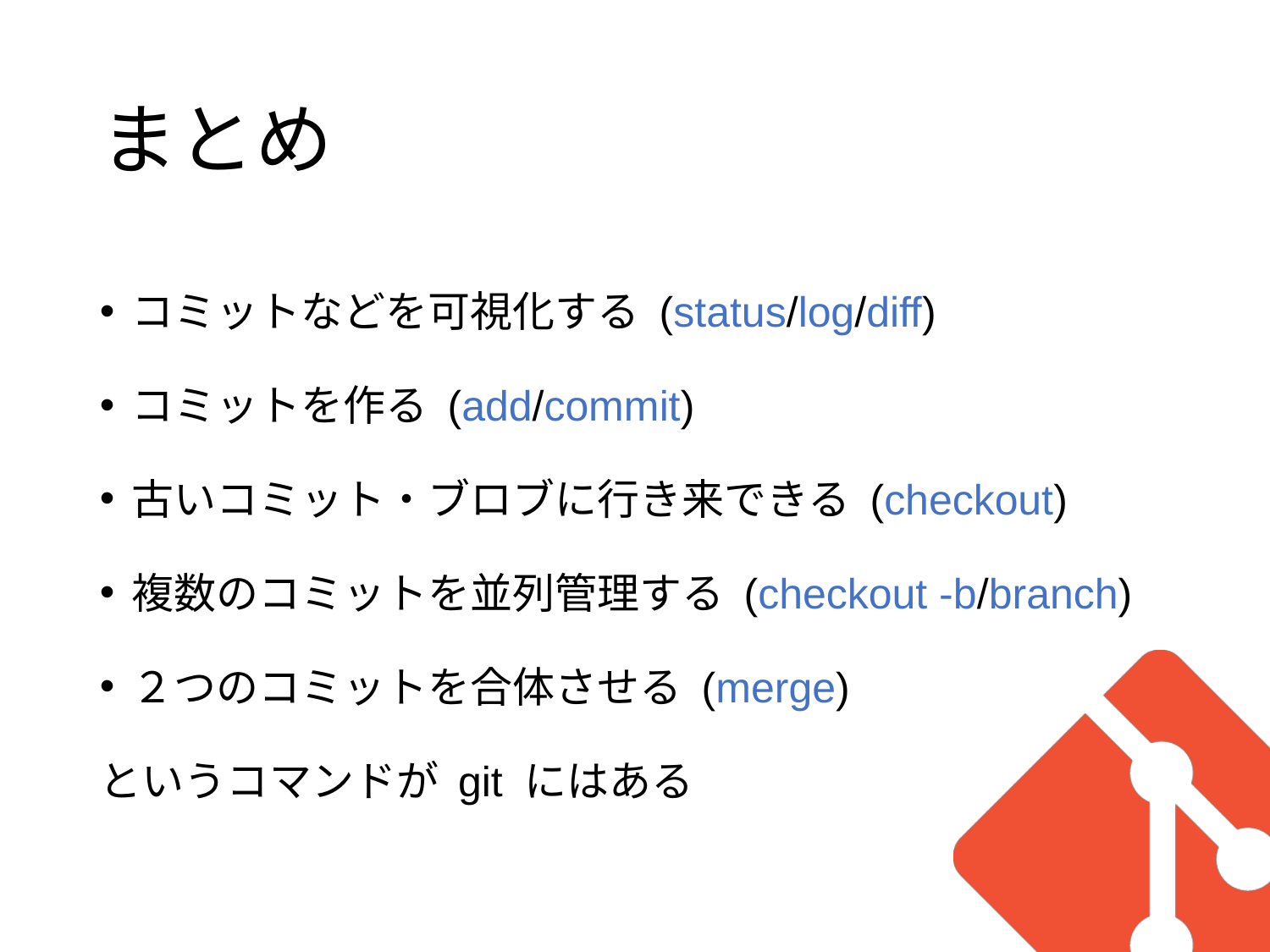

# まとめ
コミットなどを可視化する (status/log/diff)
コミットを作る (add/commit)
古いコミット・ブロブに行き来できる (checkout)
複数のコミットを並列管理する (checkout -b/branch)
２つのコミットを合体させる (merge)
というコマンドが git にはある